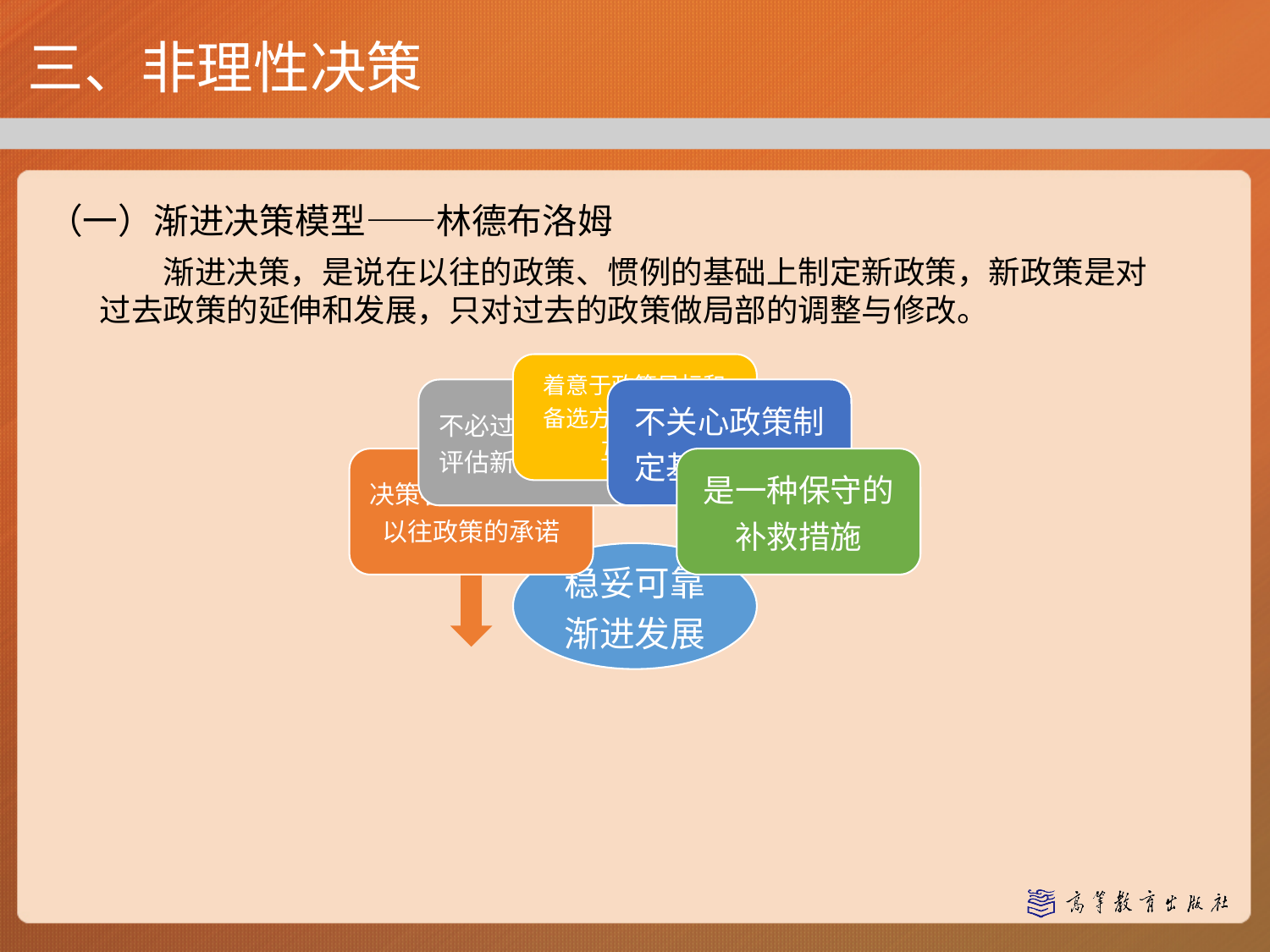

三、非理性决策
（一）渐进决策模型——林德布洛姆
渐进决策，是说在以往的政策、惯例的基础上制定新政策，新政策是对过去政策的延伸和发展，只对过去的政策做局部的调整与修改。
稳妥可靠
渐进发展
决策者必须保留对以往政策的承诺